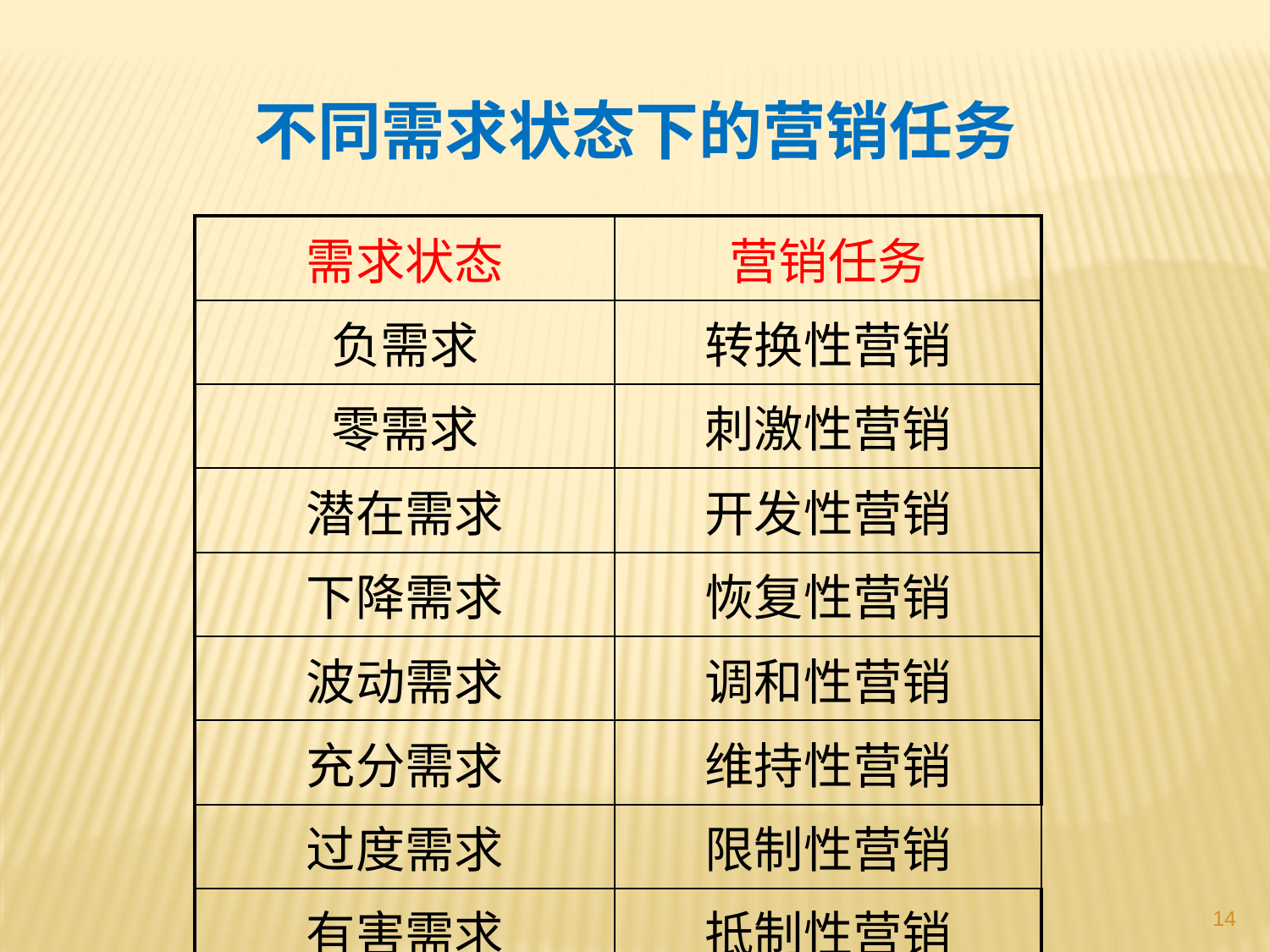

不同需求状态下的营销任务
| 需求状态 | 营销任务 |
| --- | --- |
| 负需求 | 转换性营销 |
| 零需求 | 刺激性营销 |
| 潜在需求 | 开发性营销 |
| 下降需求 | 恢复性营销 |
| 波动需求 | 调和性营销 |
| 充分需求 | 维持性营销 |
| 过度需求 | 限制性营销 |
| 有害需求 | 抵制性营销 |
14